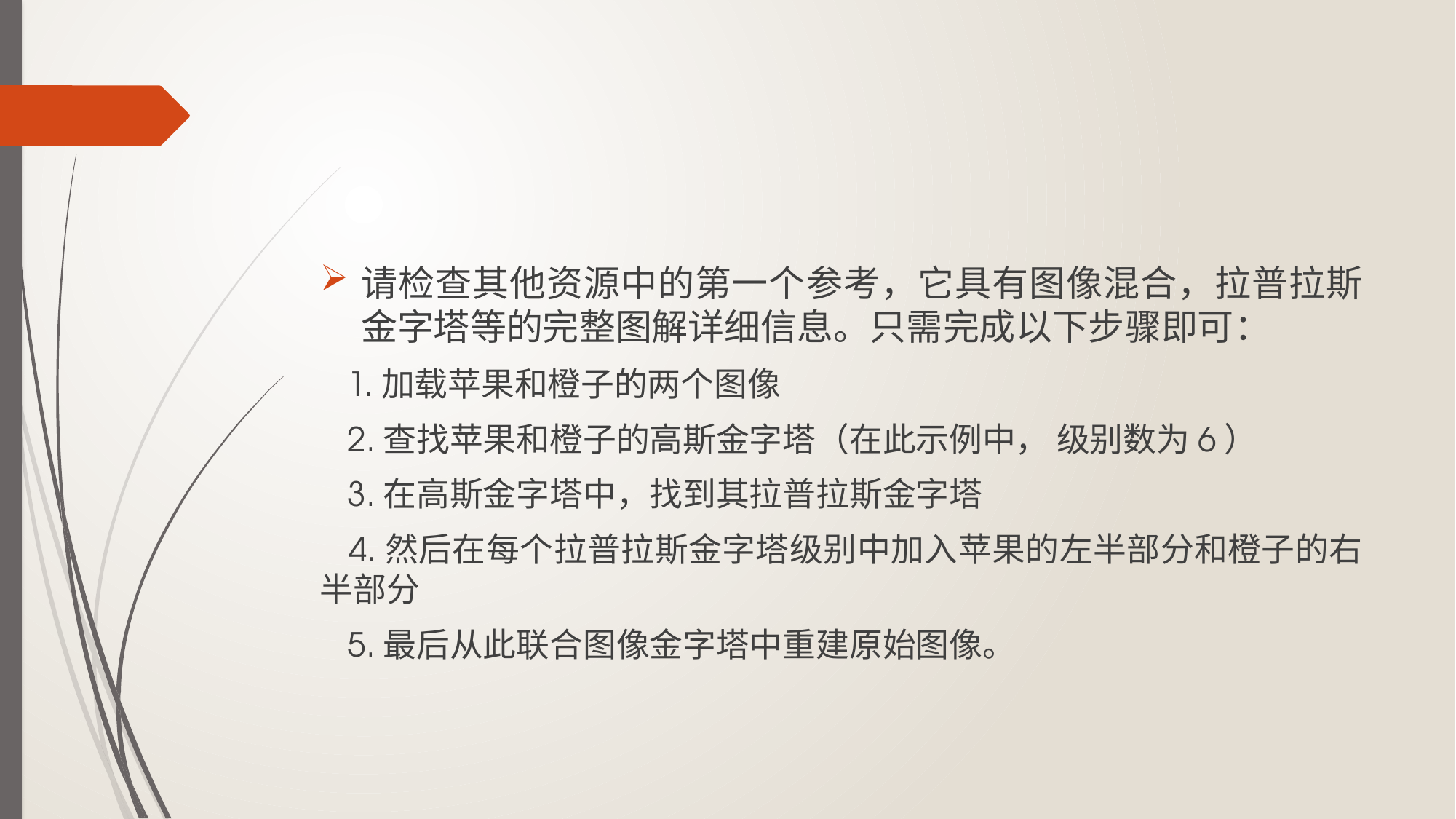

#
请检查其他资源中的第一个参考，它具有图像混合，拉普拉斯金字塔等的完整图解详细信息。只需完成以下步骤即可：
   1.加载苹果和橙子的两个图像
   2.查找苹果和橙子的高斯金字塔（在此示例中， 级别数为6）
   3.在高斯金字塔中，找到其拉普拉斯金字塔
   4.然后在每个拉普拉斯金字塔级别中加入苹果的左半部分和橙子的右半部分
   5.最后从此联合图像金字塔中重建原始图像。